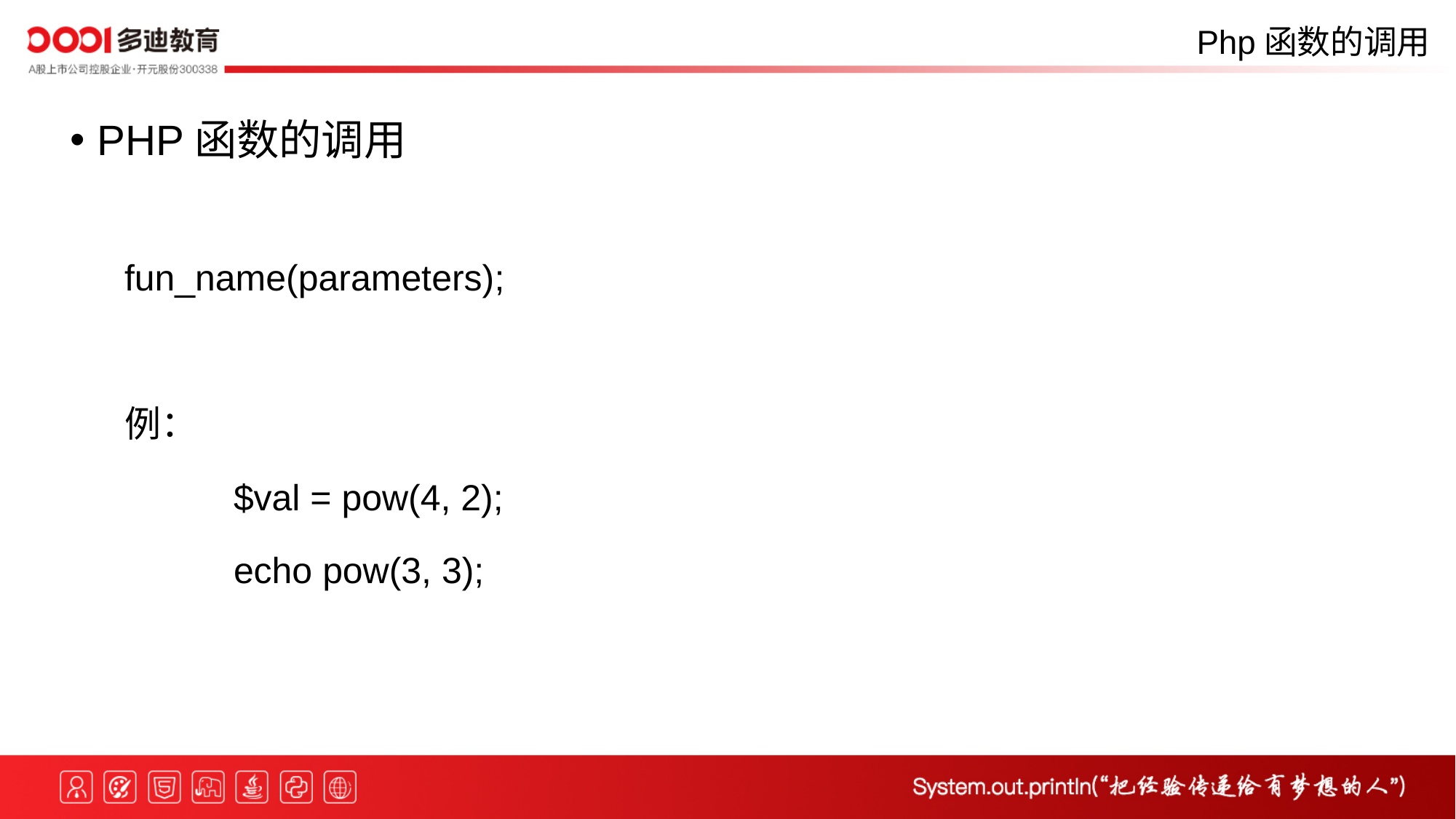

Php函数的调用
PHP函数的调用

fun_name(parameters);

例：
	$val = pow(4, 2);
	echo pow(3, 3);